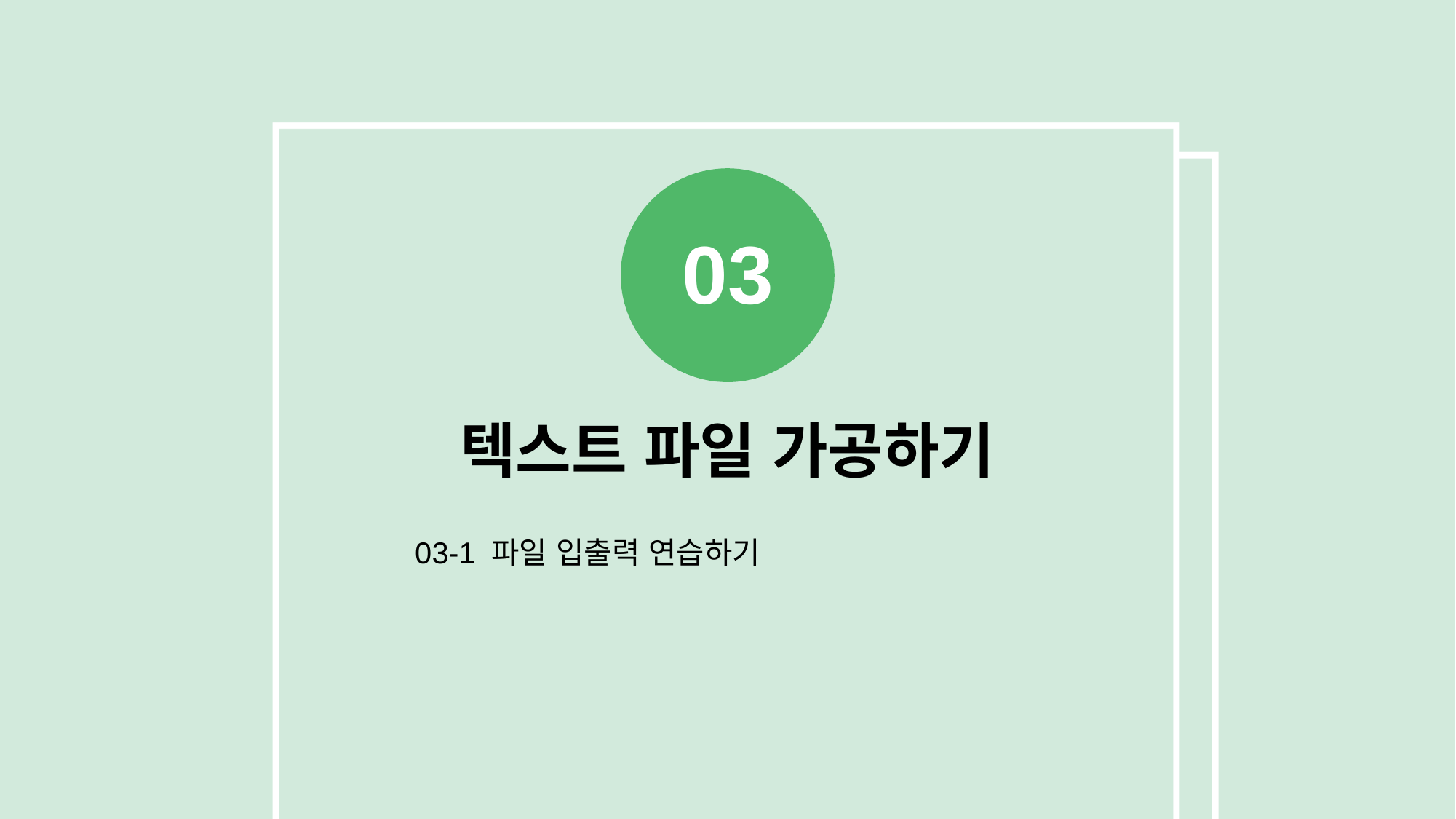

03
텍스트 파일 가공하기
03-1 파일 입출력 연습하기